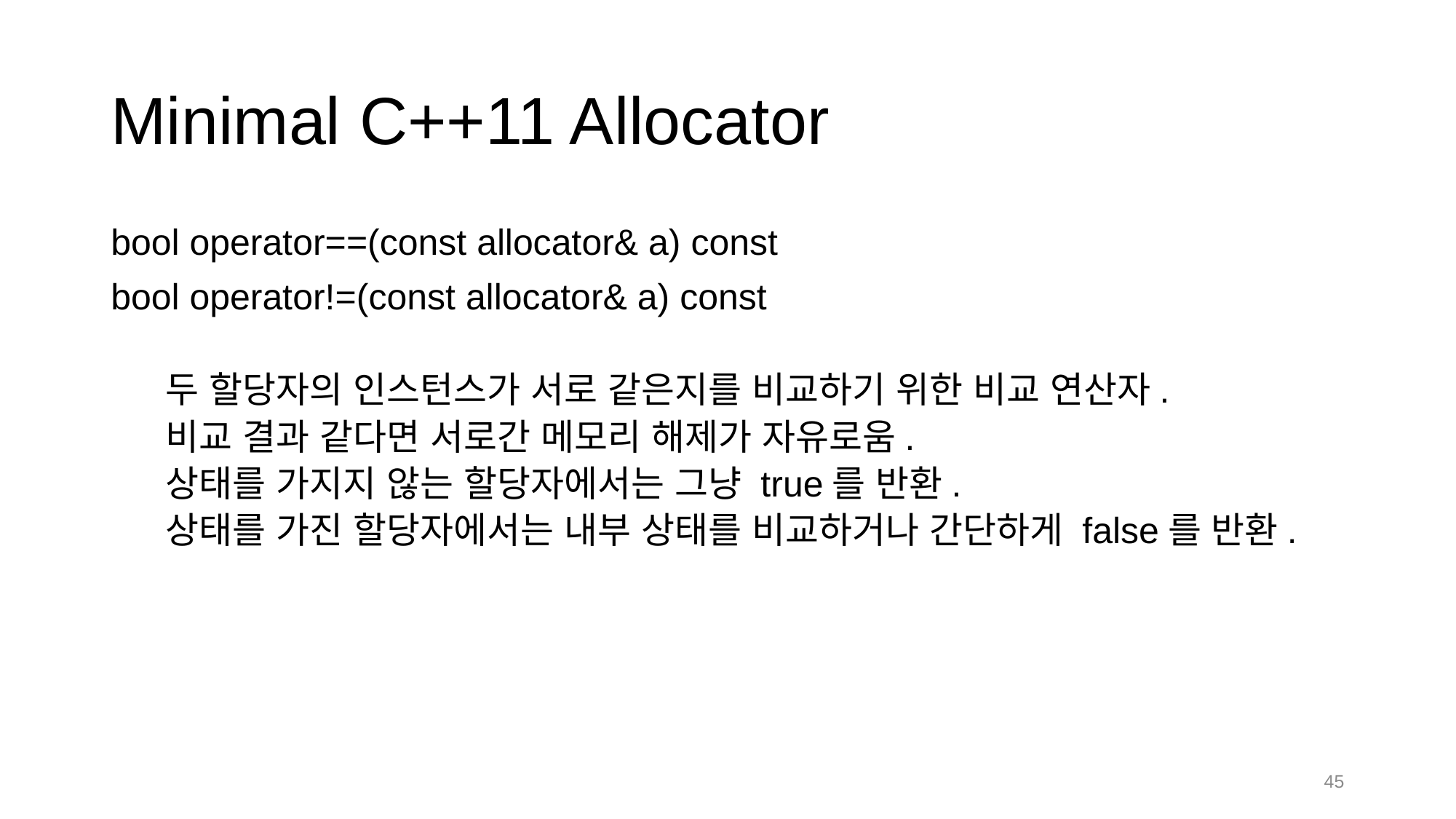

# Minimal C++11 Allocator
bool operator==(const allocator& a) const
bool operator!=(const allocator& a) const

두 할당자의 인스턴스가 서로 같은지를 비교하기 위한 비교 연산자.
비교 결과 같다면 서로간 메모리 해제가 자유로움.
상태를 가지지 않는 할당자에서는 그냥 true를 반환.
상태를 가진 할당자에서는 내부 상태를 비교하거나 간단하게 false를 반환.

45